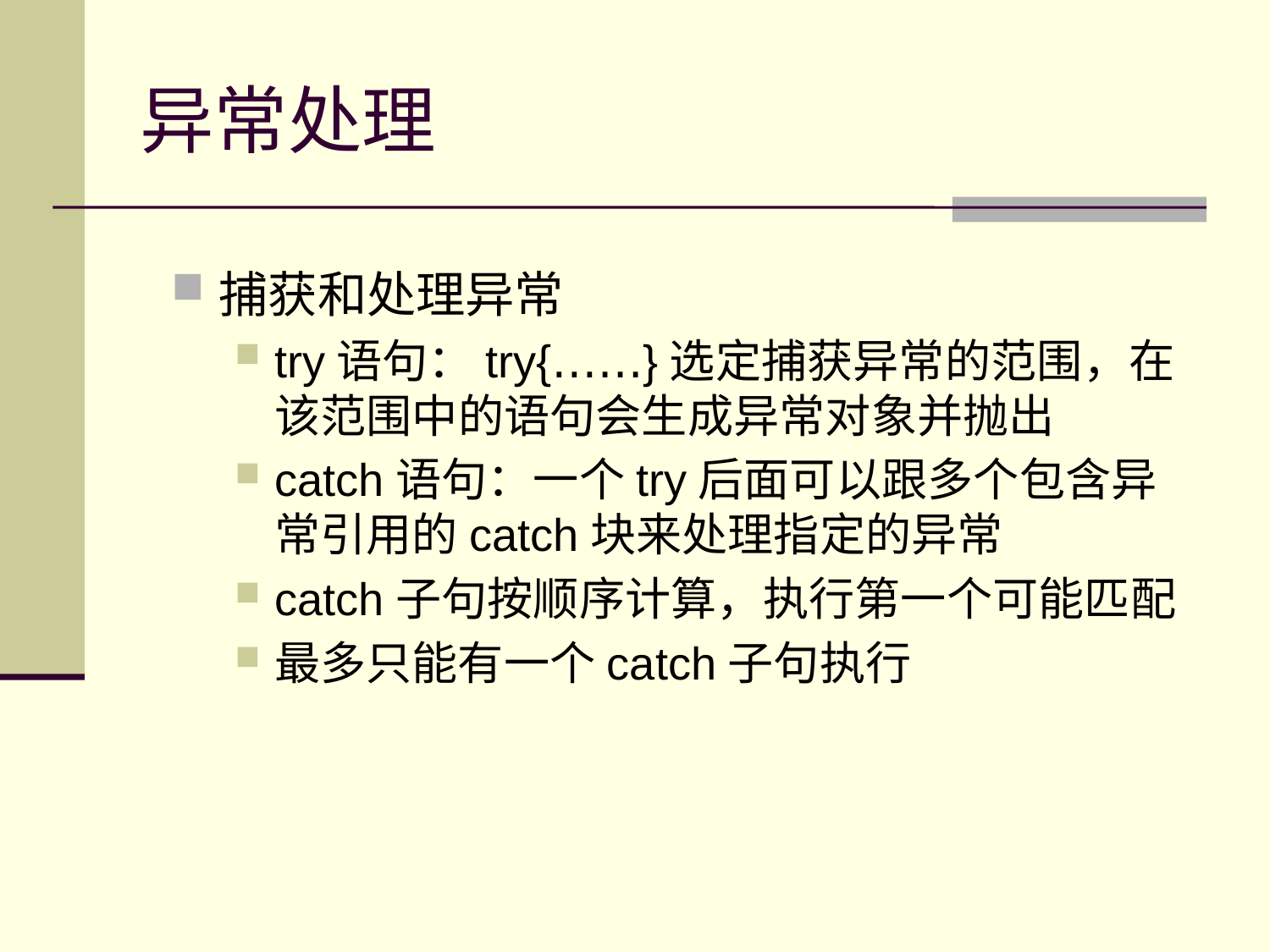

# 异常处理
捕获和处理异常
try语句：try{……}选定捕获异常的范围，在该范围中的语句会生成异常对象并抛出
catch语句：一个try后面可以跟多个包含异常引用的catch块来处理指定的异常
catch子句按顺序计算，执行第一个可能匹配
最多只能有一个catch子句执行